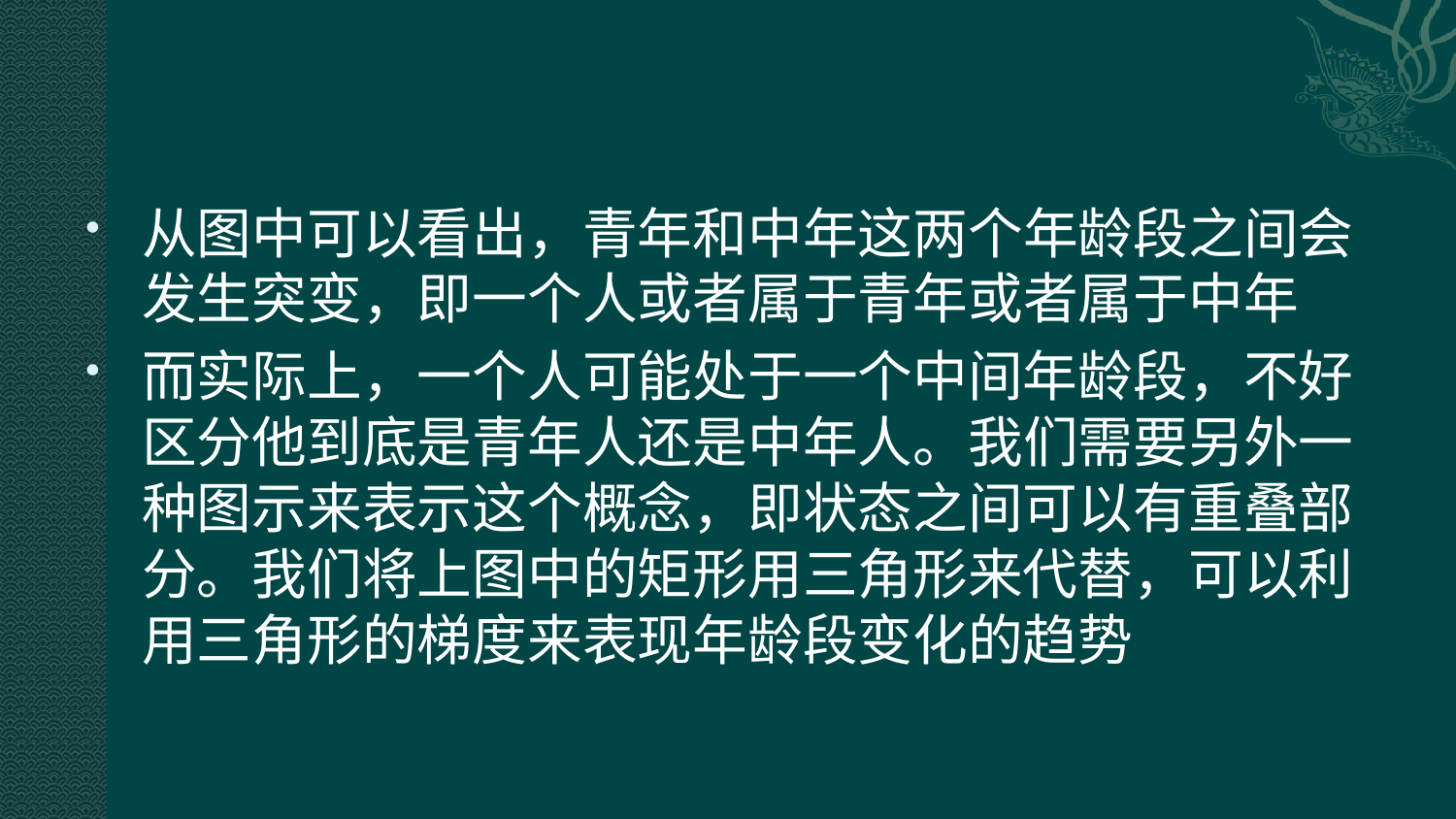

#
从图中可以看出，青年和中年这两个年龄段之间会发生突变，即一个人或者属于青年或者属于中年
而实际上，一个人可能处于一个中间年龄段，不好区分他到底是青年人还是中年人。我们需要另外一种图示来表示这个概念，即状态之间可以有重叠部分。我们将上图中的矩形用三角形来代替，可以利用三角形的梯度来表现年龄段变化的趋势